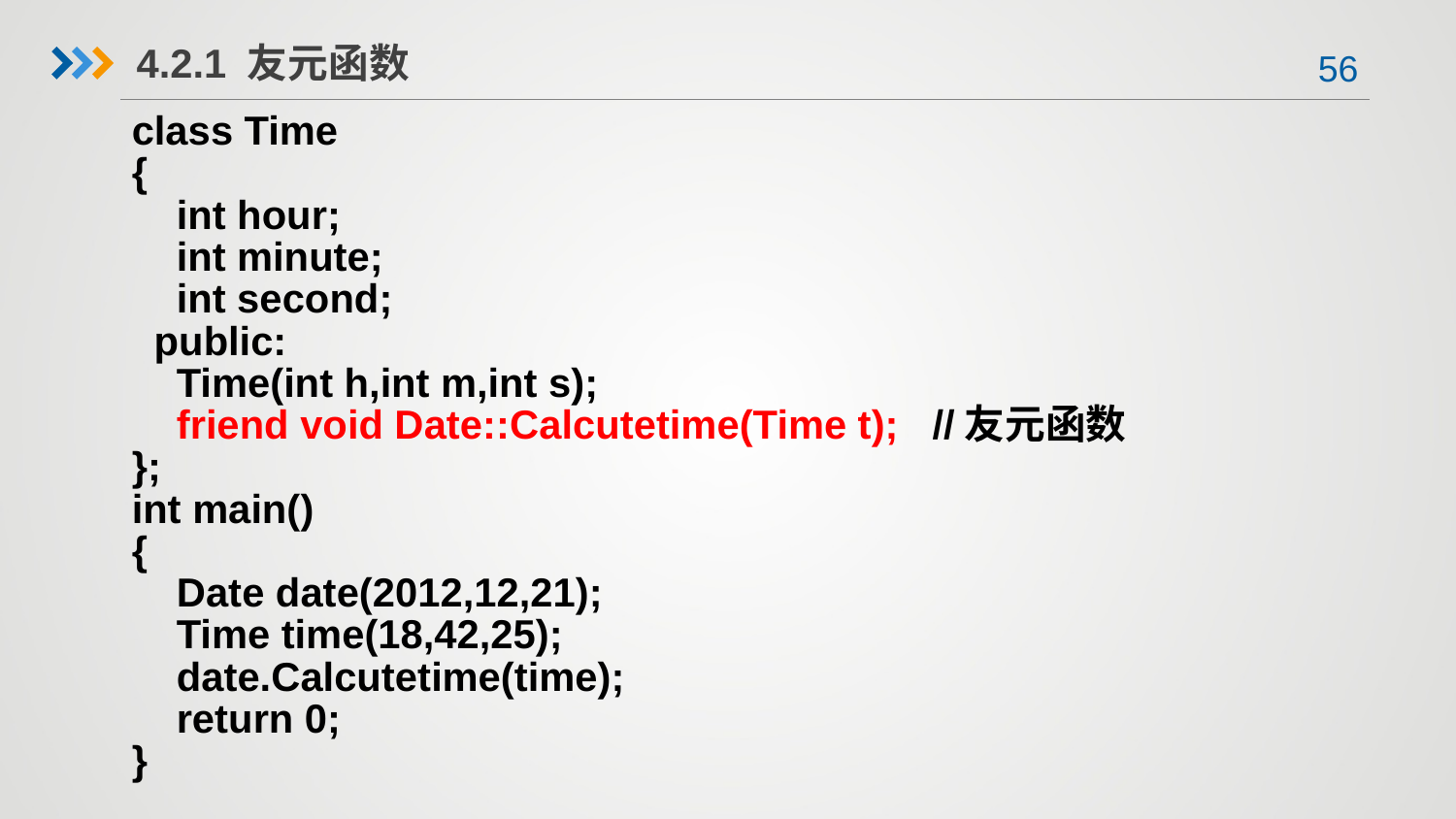

4.2.1 友元函数
class Time
{
    int hour;
    int minute;
    int second;
  public:
    Time(int h,int m,int s);
    friend void Date::Calcutetime(Time t);   //友元函数
};
int main()
{
    Date date(2012,12,21);
    Time time(18,42,25);
    date.Calcutetime(time);
    return 0;
}